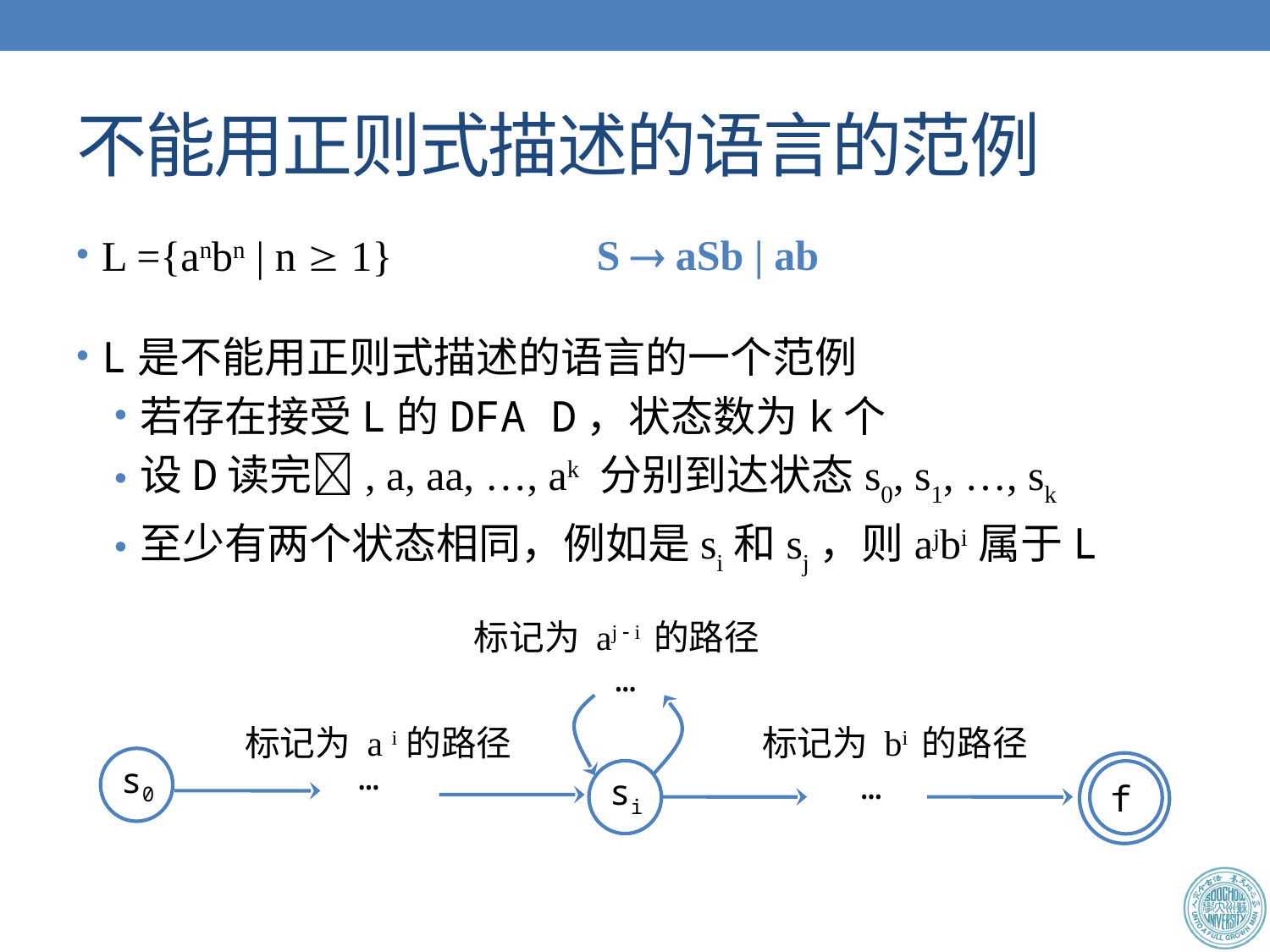

# 不能用正则式描述的语言的范例
L ={anbn | n ≥ 1}

L是不能用正则式描述的语言的一个范例
若存在接受L的DFA D，状态数为k个
设D读完ε, a, aa, …, ak 分别到达状态s0, s1, …, sk
至少有两个状态相同，例如是si和sj，则ajbi属于L

S → aSb | ab
标记为 aj − i 的路径
…

标记为 a i的路径
标记为 bi 的路径
s0
…

f
  …
si